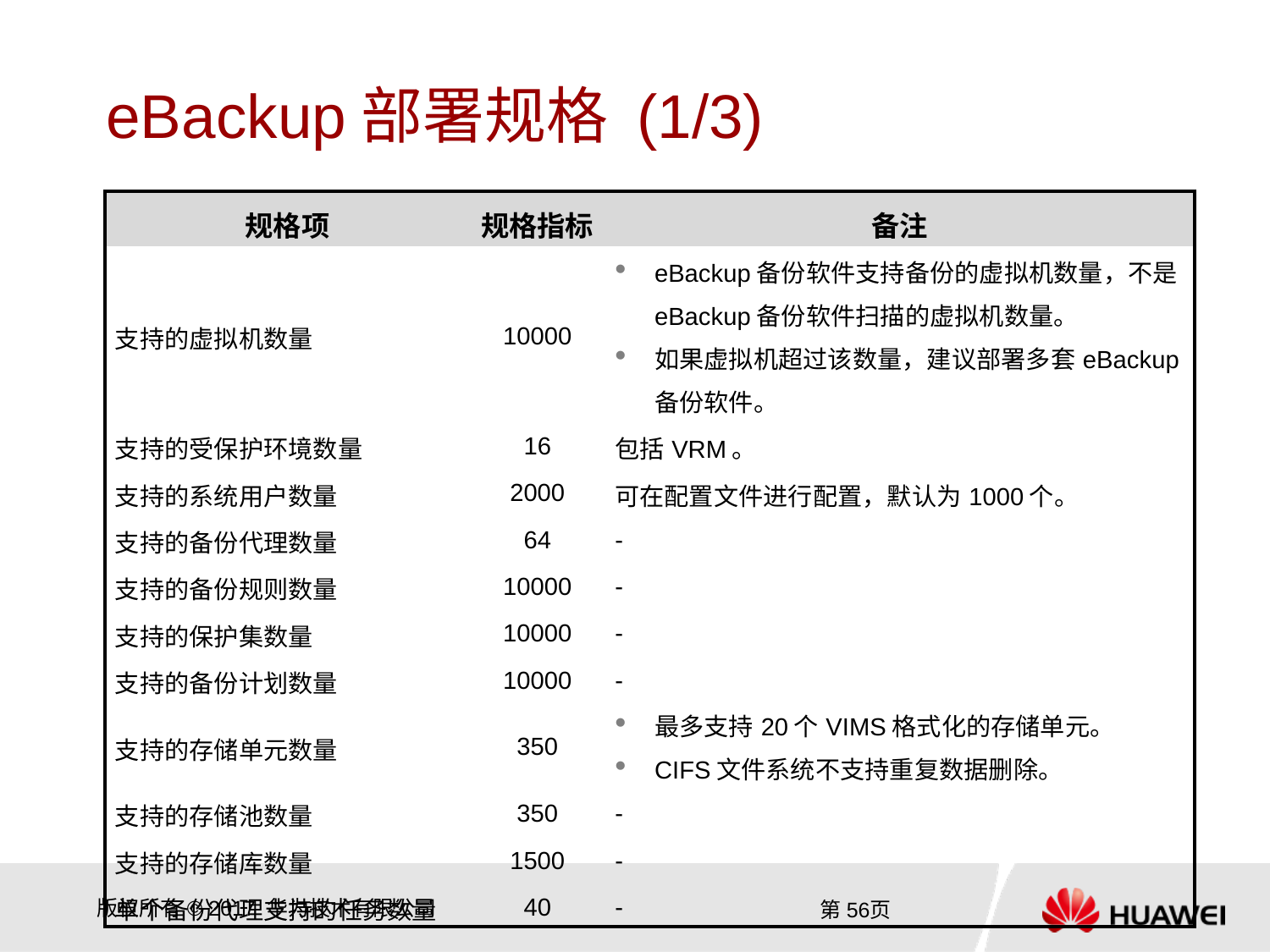

# eBackup部署规格 (1/3)
| 规格项 | 规格指标 | 备注 |
| --- | --- | --- |
| 支持的虚拟机数量 | 10000 | eBackup备份软件支持备份的虚拟机数量，不是eBackup备份软件扫描的虚拟机数量。 如果虚拟机超过该数量，建议部署多套eBackup备份软件。 |
| 支持的受保护环境数量 | 16 | 包括VRM。 |
| 支持的系统用户数量 | 2000 | 可在配置文件进行配置，默认为1000个。 |
| 支持的备份代理数量 | 64 | - |
| 支持的备份规则数量 | 10000 | - |
| 支持的保护集数量 | 10000 | - |
| 支持的备份计划数量 | 10000 | - |
| 支持的存储单元数量 | 350 | 最多支持20个VIMS格式化的存储单元。 CIFS文件系统不支持重复数据删除。 |
| 支持的存储池数量 | 350 | - |
| 支持的存储库数量 | 1500 | - |
| 单个备份代理支持的任务数量 | 40 | - |